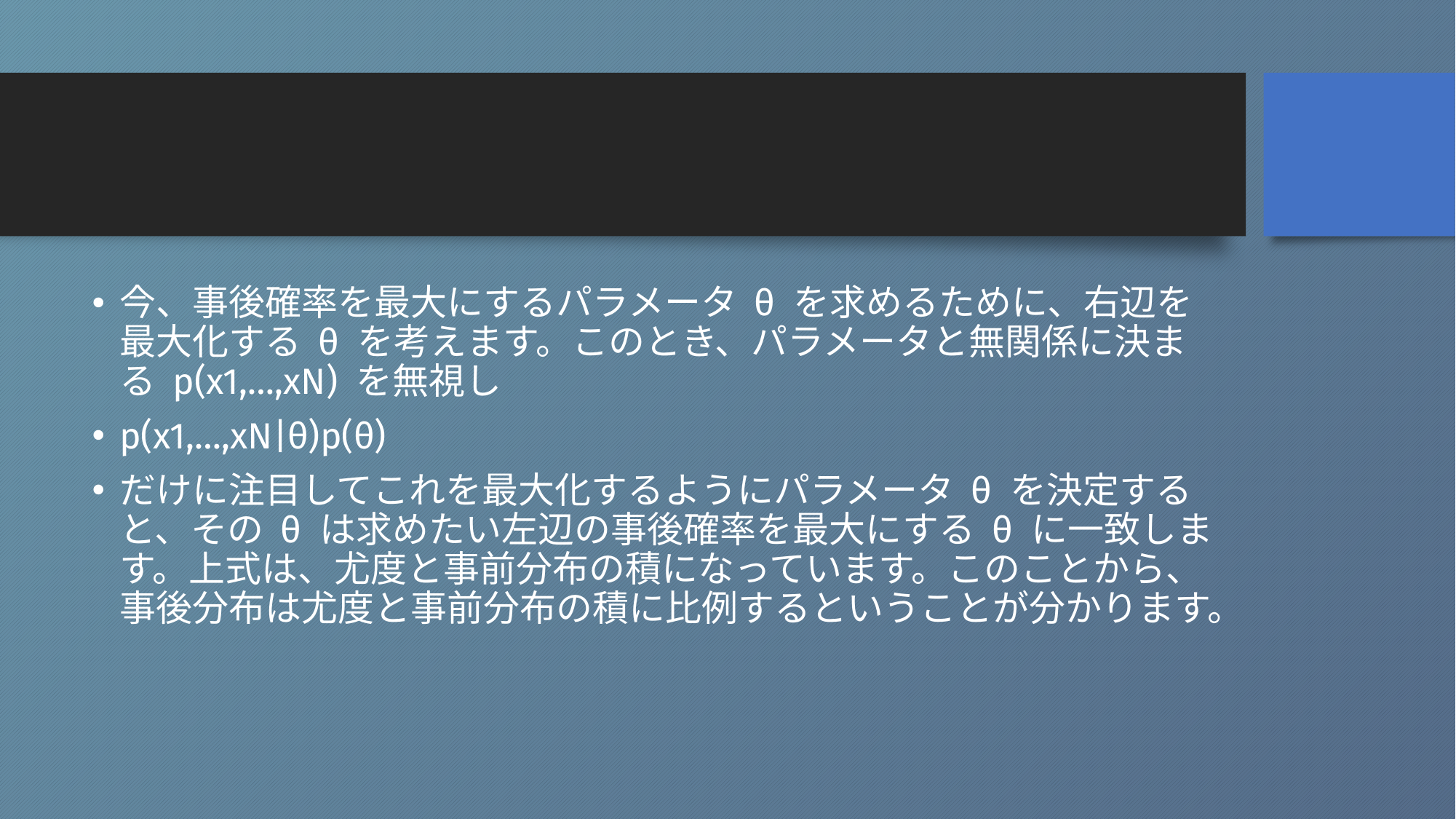

#
今、事後確率を最大にするパラメータ θ を求めるために、右辺を最大化する θ を考えます。このとき、パラメータと無関係に決まる p(x1,…,xN) を無視し
p(x1,…,xN|θ)p(θ)
だけに注目してこれを最大化するようにパラメータ θ を決定すると、その θ は求めたい左辺の事後確率を最大にする θ に一致します。上式は、尤度と事前分布の積になっています。このことから、事後分布は尤度と事前分布の積に比例するということが分かります。